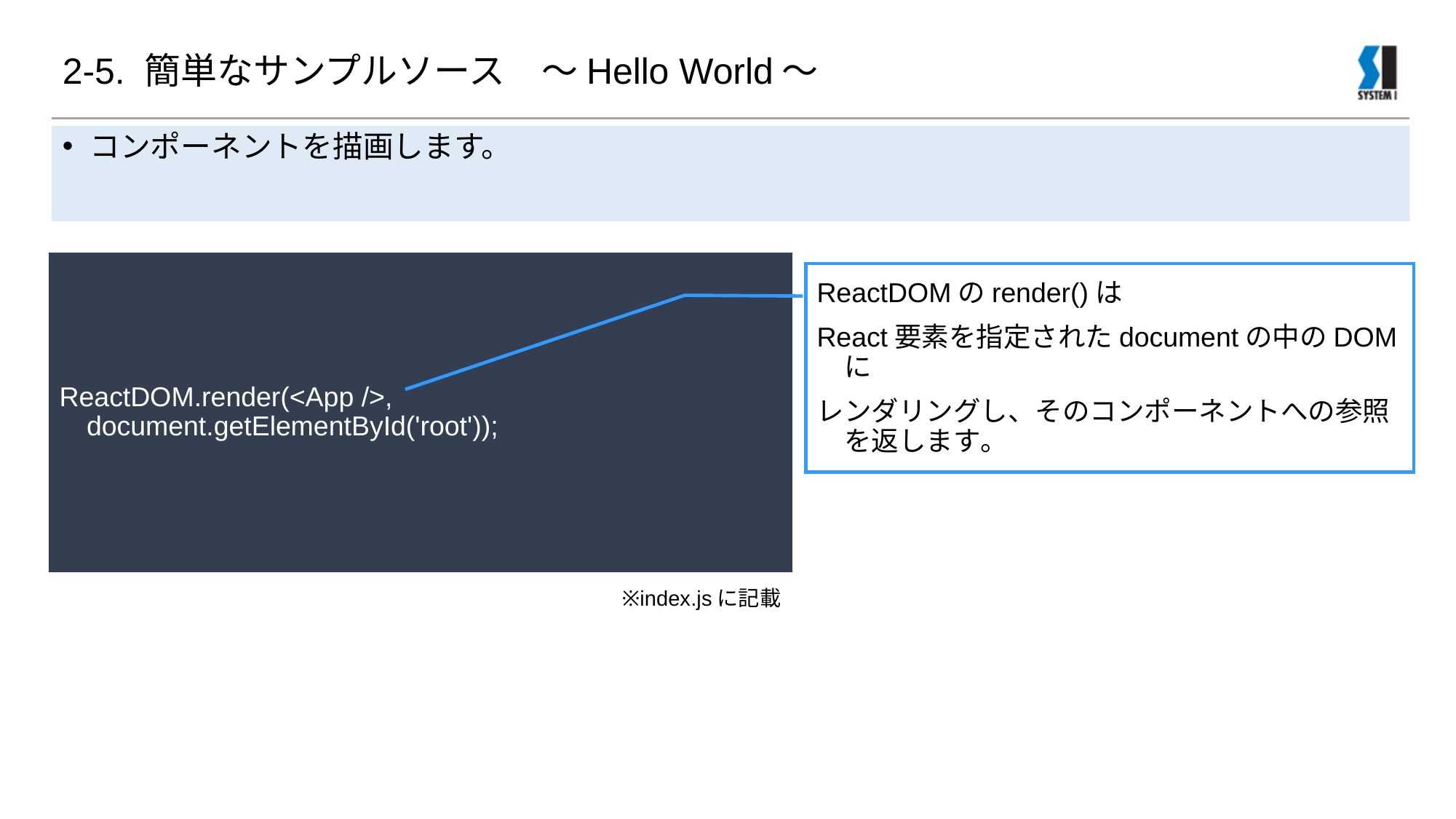

# 2-5. 簡単なサンプルソース　～Hello World～
コンポーネントを描画します。
ReactDOM.render(<App />, document.getElementById('root'));
ReactDOMのrender()は
React要素を指定されたdocumentの中のDOMに
レンダリングし、そのコンポーネントへの参照を返します。
①コンポーネントを定義
※index.jsに記載